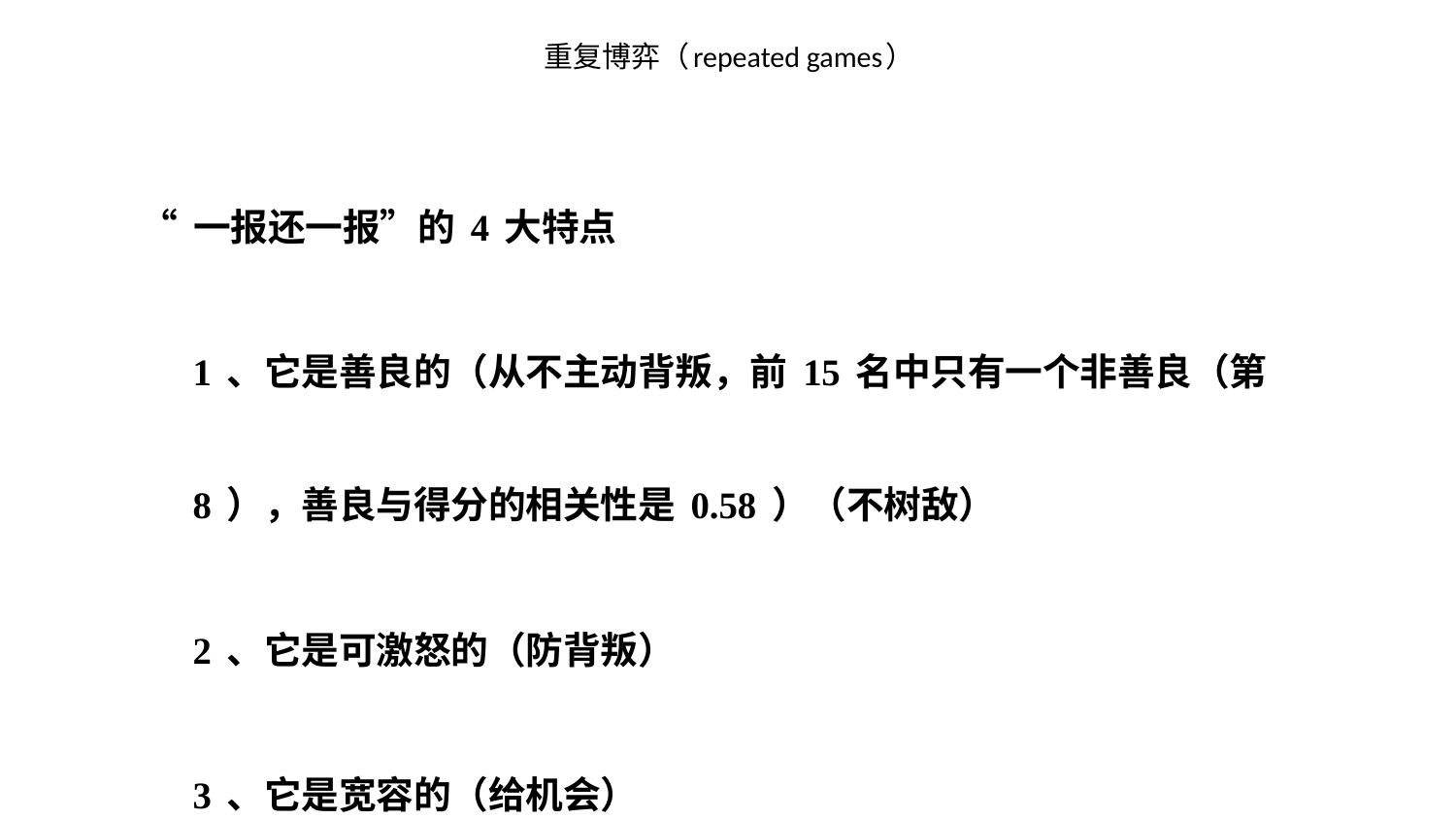

# 重复博弈（repeated games）
           “一报还一报”的4大特点
1、它是善良的（从不主动背叛，前15名中只有一个非善良（第8），善良与得分的相关性是0.58）（不树敌）
2、它是可激怒的（防背叛）
3、它是宽容的（给机会）
4、它是清晰的（易辨识）